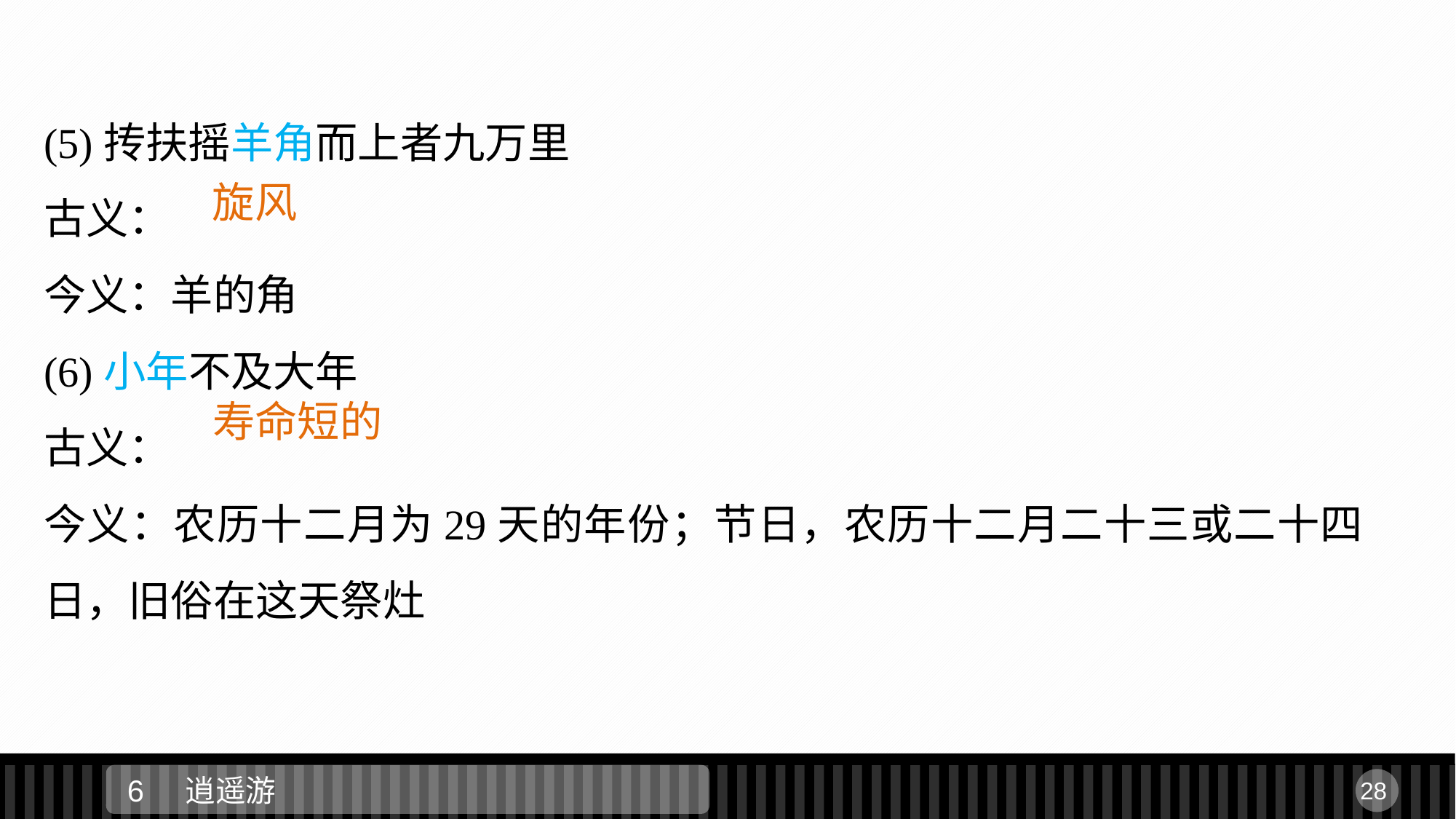

(5)抟扶摇羊角而上者九万里
古义：
今义：羊的角
(6)小年不及大年
古义：
今义：农历十二月为29天的年份；节日，农历十二月二十三或二十四日，旧俗在这天祭灶
旋风
寿命短的